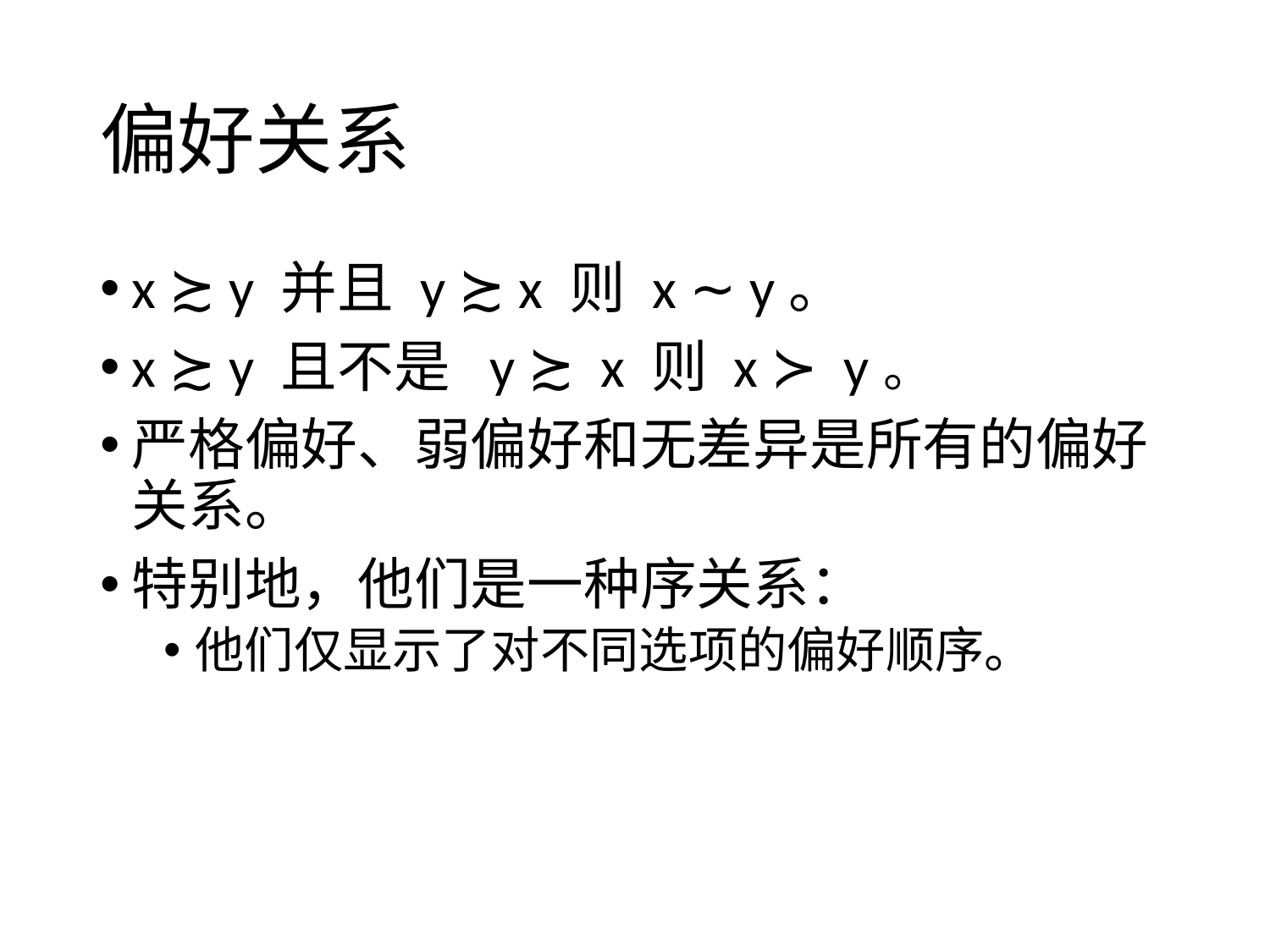

# 偏好关系
x ≿ y 并且 y ≿ x 则 x ∼ y。
x ≿ y 且不是  y ≿  x 则 x ≻  y。
严格偏好、弱偏好和无差异是所有的偏好关系。
特别地，他们是一种序关系：
他们仅显示了对不同选项的偏好顺序。